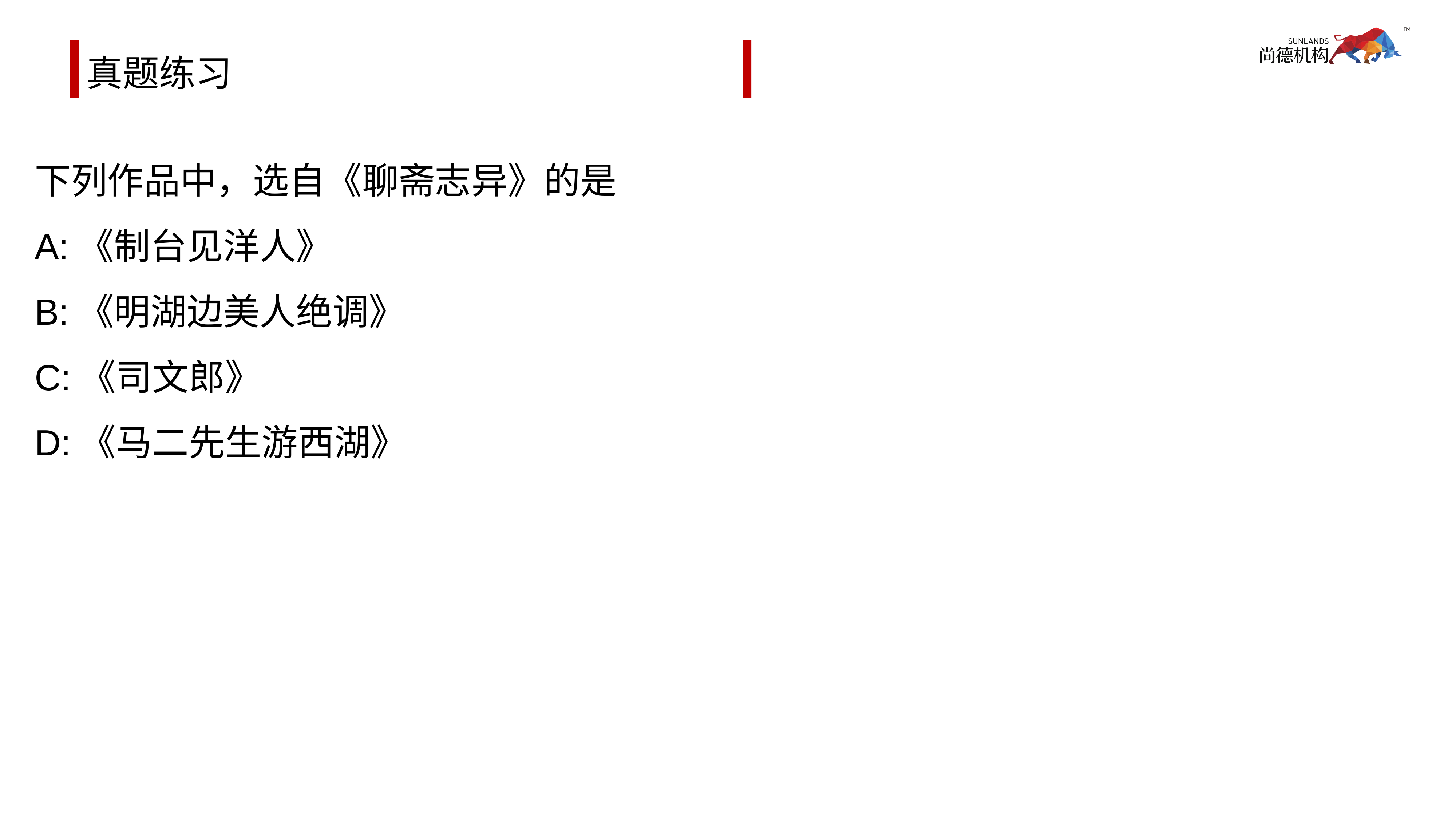

# 真题练习
下列作品中，选自《聊斋志异》的是
A:《制台见洋人》
B:《明湖边美人绝调》
C:《司文郎》
D:《马二先生游西湖》